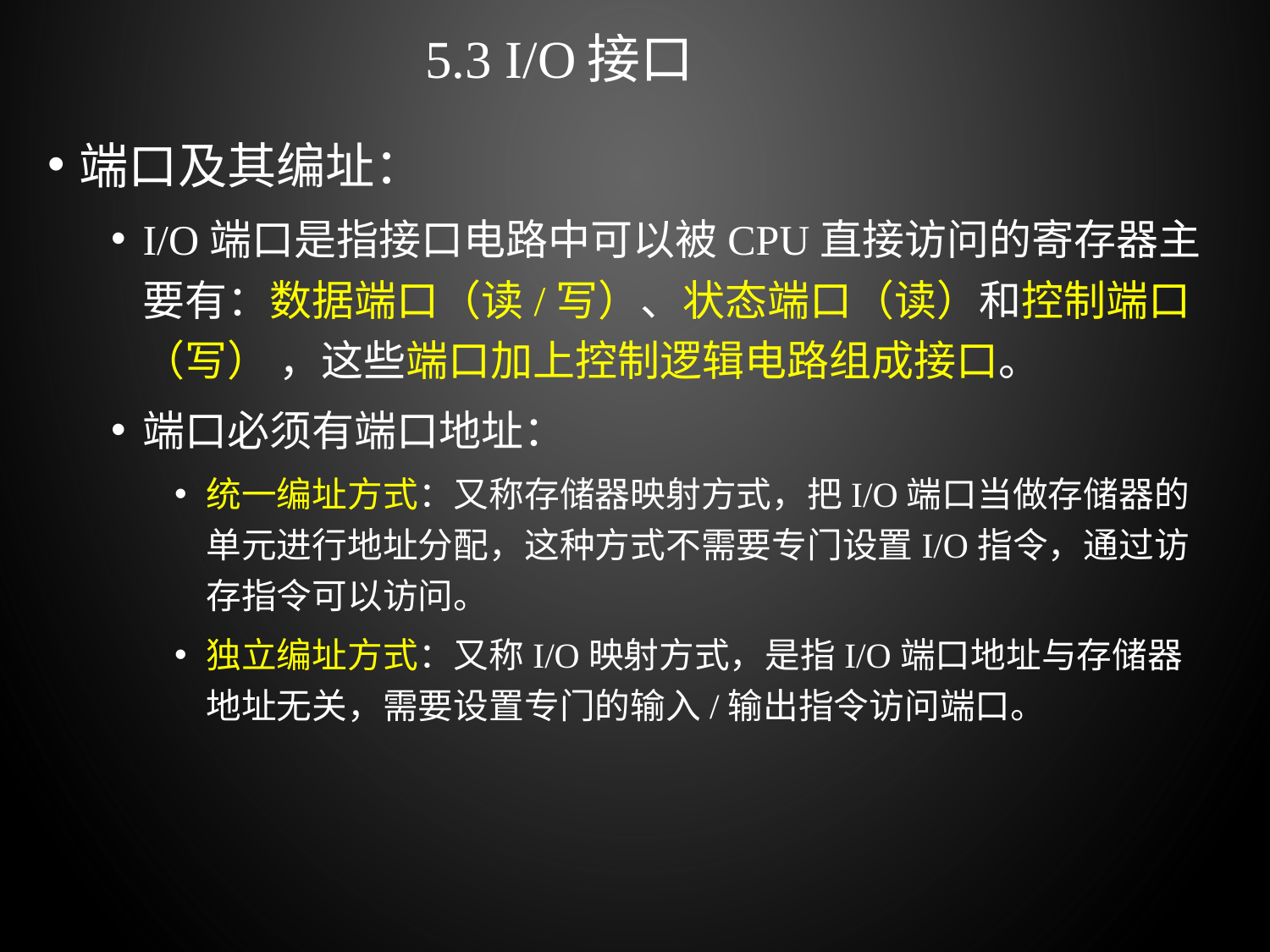

# 5.3 I/O接口
端口及其编址：
I/O端口是指接口电路中可以被CPU直接访问的寄存器主要有：数据端口（读/写）、状态端口（读）和控制端口（写） ，这些端口加上控制逻辑电路组成接口。
端口必须有端口地址：
统一编址方式：又称存储器映射方式，把I/O端口当做存储器的单元进行地址分配，这种方式不需要专门设置I/O指令，通过访存指令可以访问。
独立编址方式：又称I/O映射方式，是指I/O端口地址与存储器地址无关，需要设置专门的输入/输出指令访问端口。